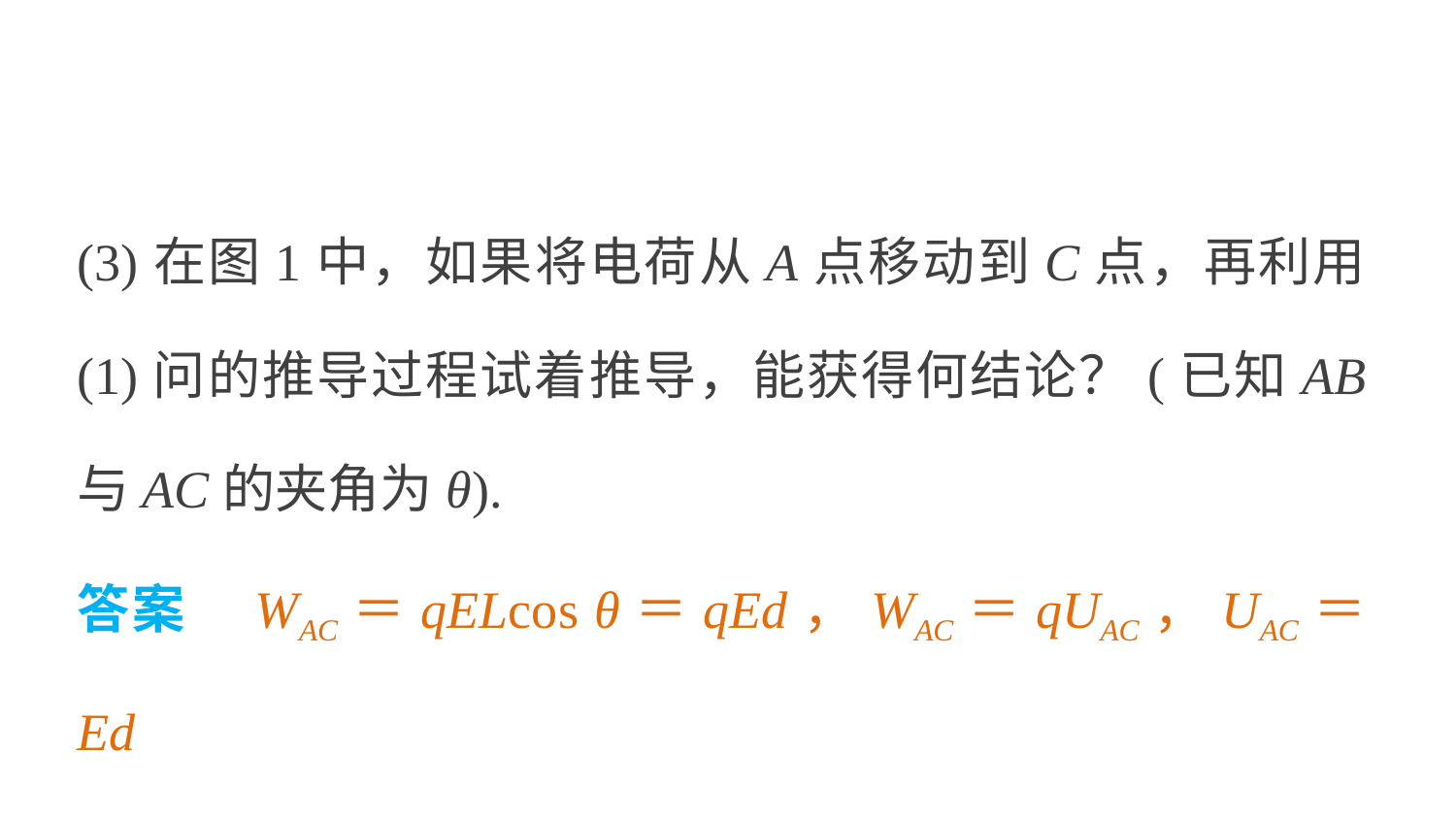

(3)在图1中，如果将电荷从A点移动到C点，再利用(1)问的推导过程试着推导，能获得何结论？(已知AB与AC的夹角为θ).
答案　WAC＝qELcos θ＝qEd，WAC＝qUAC，UAC＝Ed